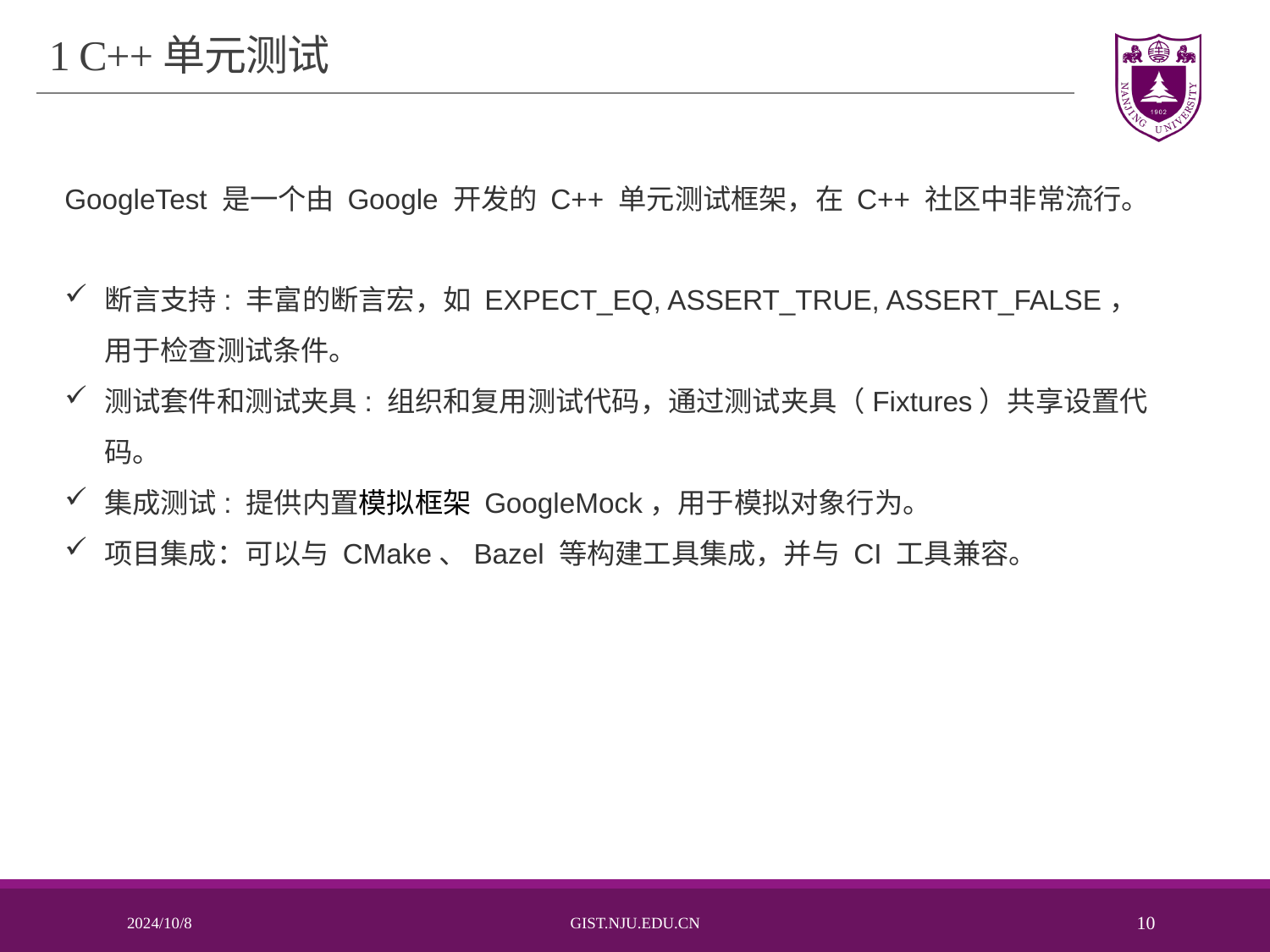

# 1 C++单元测试
GoogleTest 是一个由 Google 开发的 C++ 单元测试框架，在 C++ 社区中非常流行。

断言支持: 丰富的断言宏，如 EXPECT_EQ, ASSERT_TRUE, ASSERT_FALSE，用于检查测试条件。
测试套件和测试夹具: 组织和复用测试代码，通过测试夹具（Fixtures）共享设置代码。
集成测试: 提供内置模拟框架 GoogleMock，用于模拟对象行为。
项目集成：可以与 CMake、Bazel 等构建工具集成，并与 CI 工具兼容。
2024/10/8
Gist.nju.edu.cn
10